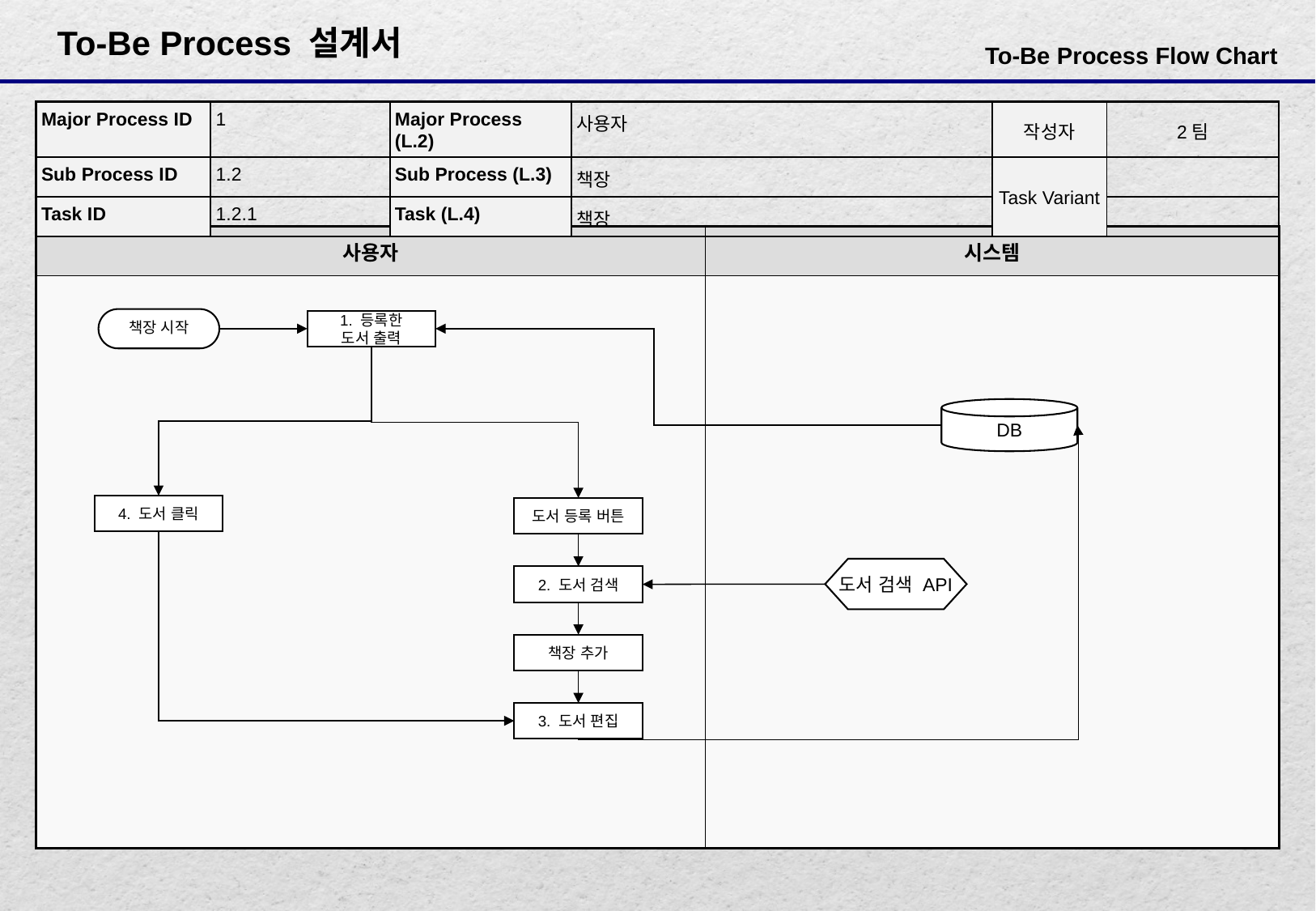

| Major Process ID | 1 | Major Process (L.2) | 사용자 | 작성자 | 2팀 |
| --- | --- | --- | --- | --- | --- |
| Sub Process ID | 1.2 | Sub Process (L.3) | 책장 | Task Variant |  |
| Task ID | 1.2.1 | Task (L.4) | 책장 |  |  |
| 사용자 | 시스템 |
| --- | --- |
|  |  |
책장 시작
1. 등록한
도서 출력
DB
4. 도서 클릭
도서 등록 버튼
도서 검색 API
2. 도서 검색
책장 추가
3. 도서 편집